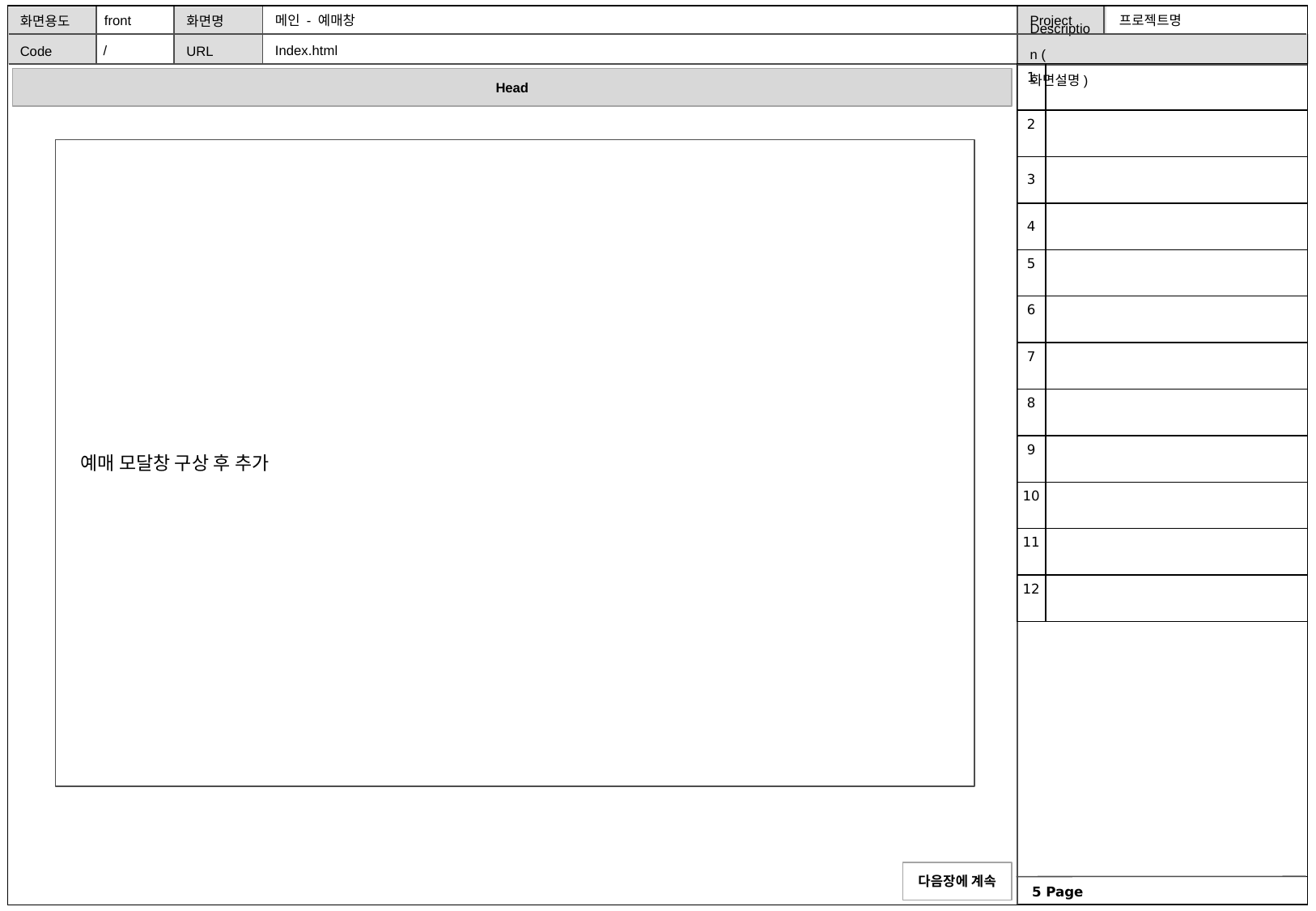

메인 - 예매창
front
/
Index.html
| 1 |  |
| --- | --- |
| 2 |  |
| 3 |  |
| 4 |  |
| 5 |  |
| 6 |  |
| 7 |  |
| 8 |  |
| 9 |  |
| 10 |  |
| 11 |  |
| 12 |  |
  예매 모달창 구상 후 추가
다음장에 계속